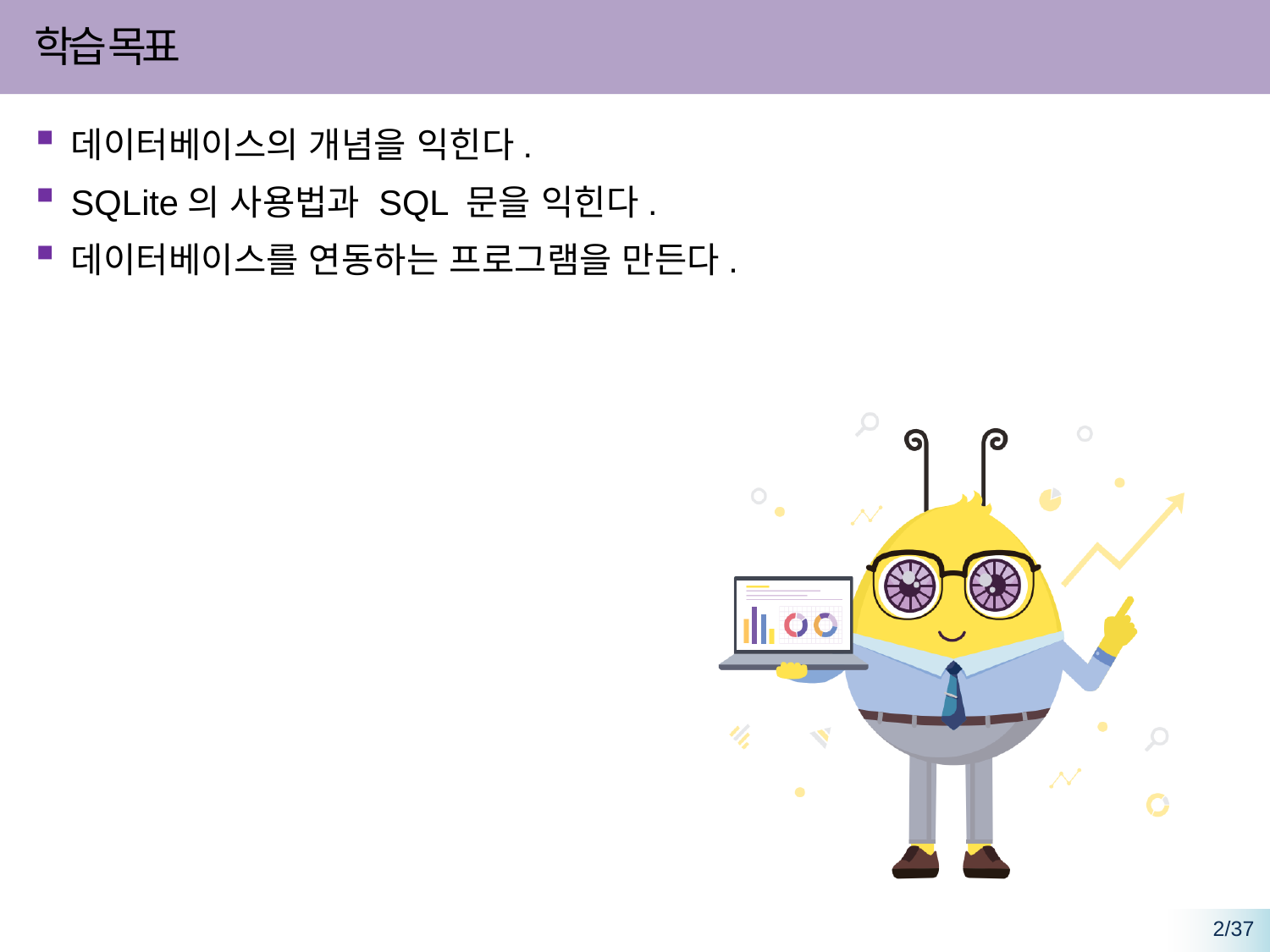

데이터베이스의 개념을 익힌다.
SQLite의 사용법과 SQL 문을 익힌다.
데이터베이스를 연동하는 프로그램을 만든다.